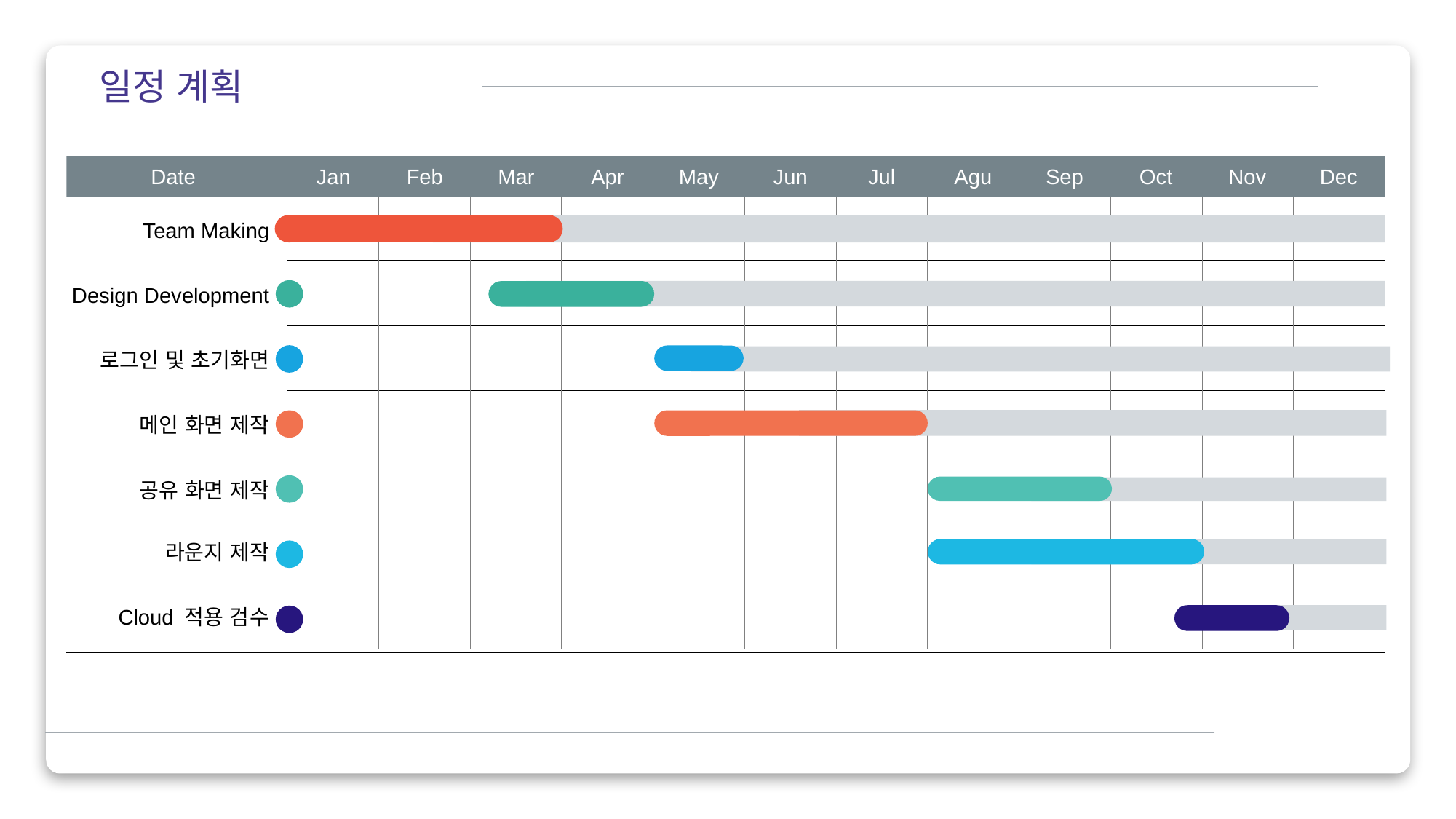

일정 계획

Date
Jan
Feb
Mar
Apr
May
Jun
Jul
Agu
Sep
Oct
Nov
Dec

Team Making

Design Development

로그인 및 초기화면

메인 화면 제작

공유 화면 제작

라운지 제작

Cloud 적용 검수